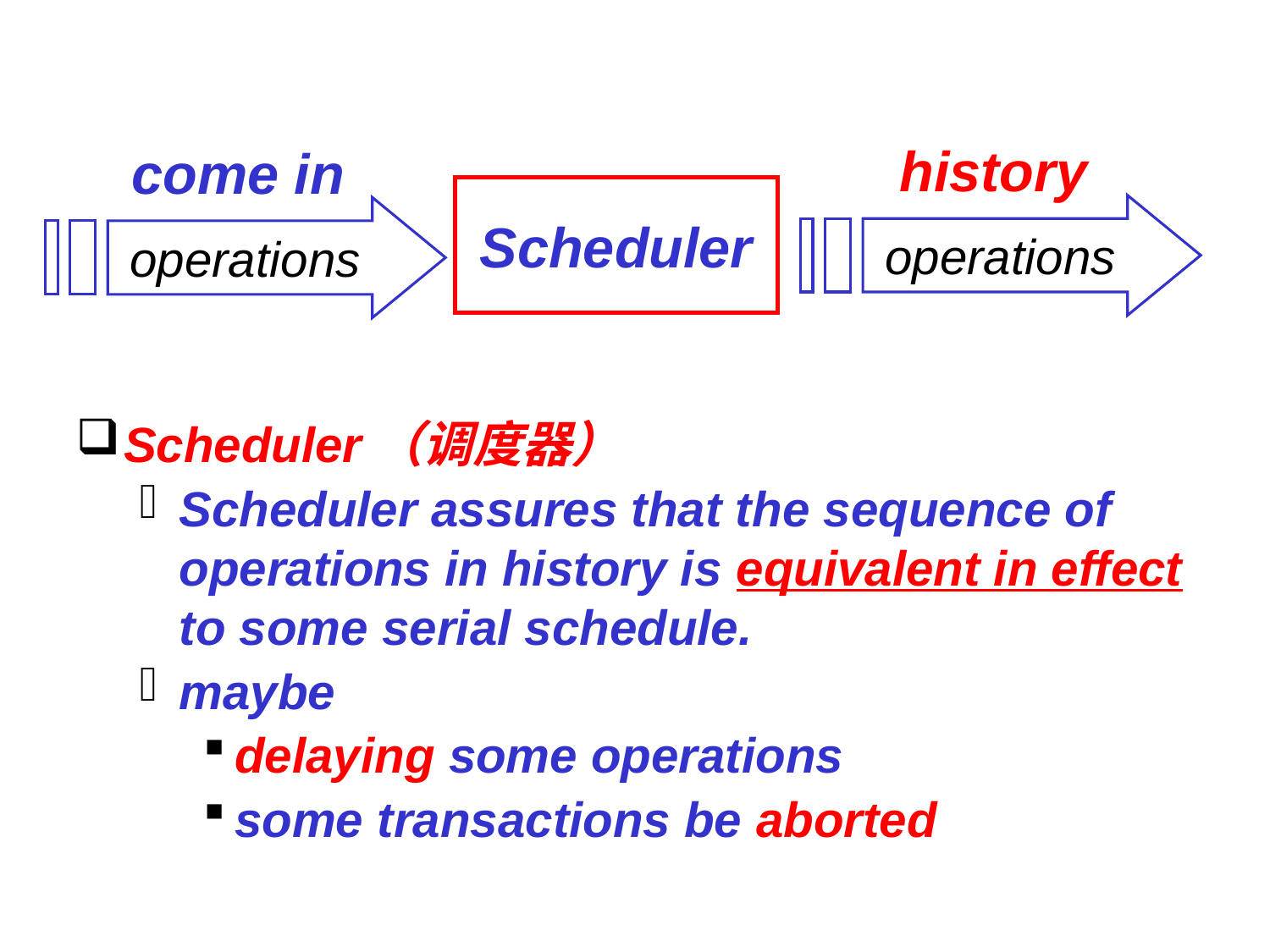

history
come in
Scheduler
operations
operations
Scheduler（调度器）
Scheduler assures that the sequence of operations in history is equivalent in effect to some serial schedule.
maybe
delaying some operations
some transactions be aborted

Update Transaction
15